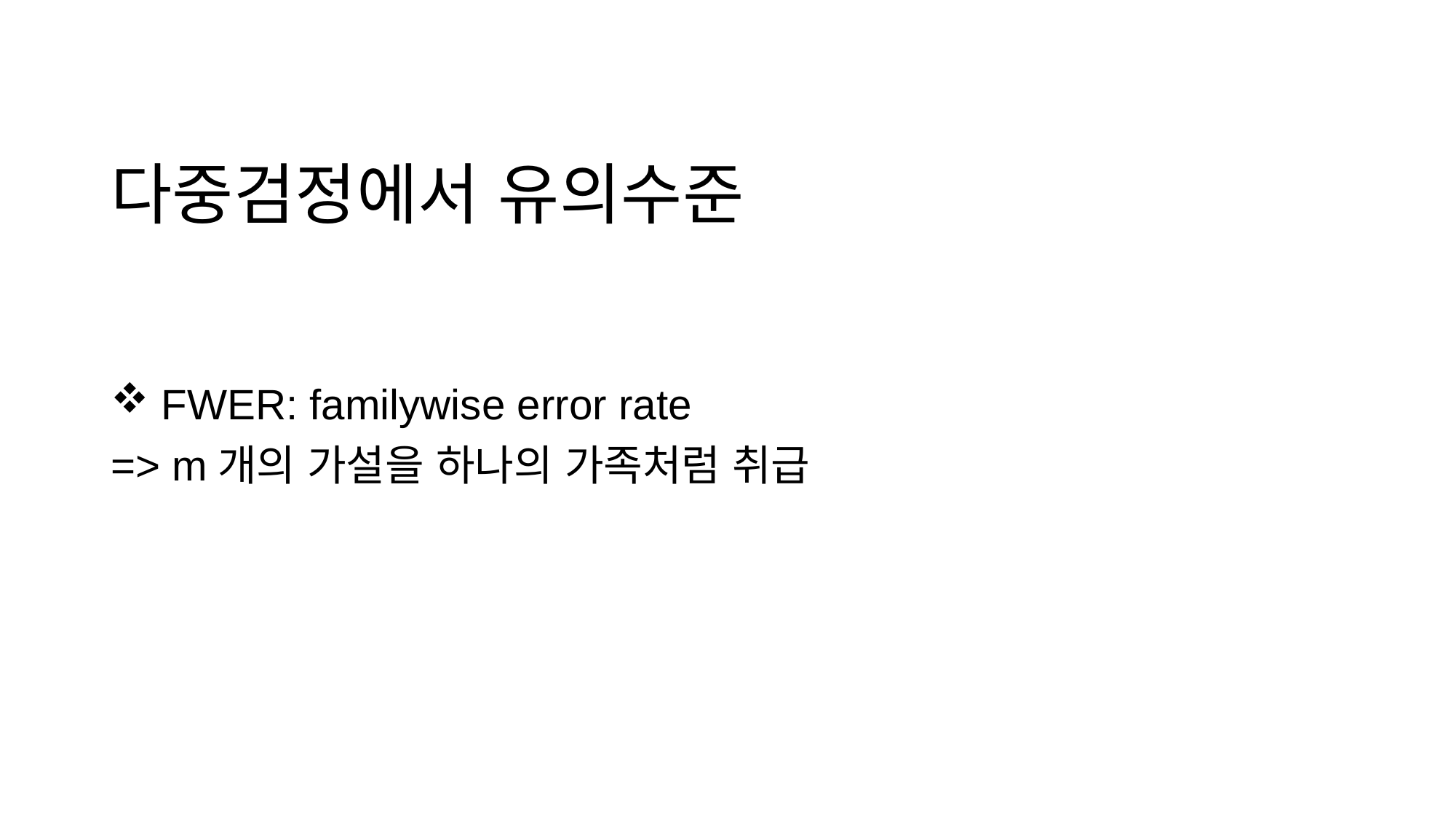

# 다중검정에서 유의수준

 FWER: familywise error rate
=> m개의 가설을 하나의 가족처럼 취급